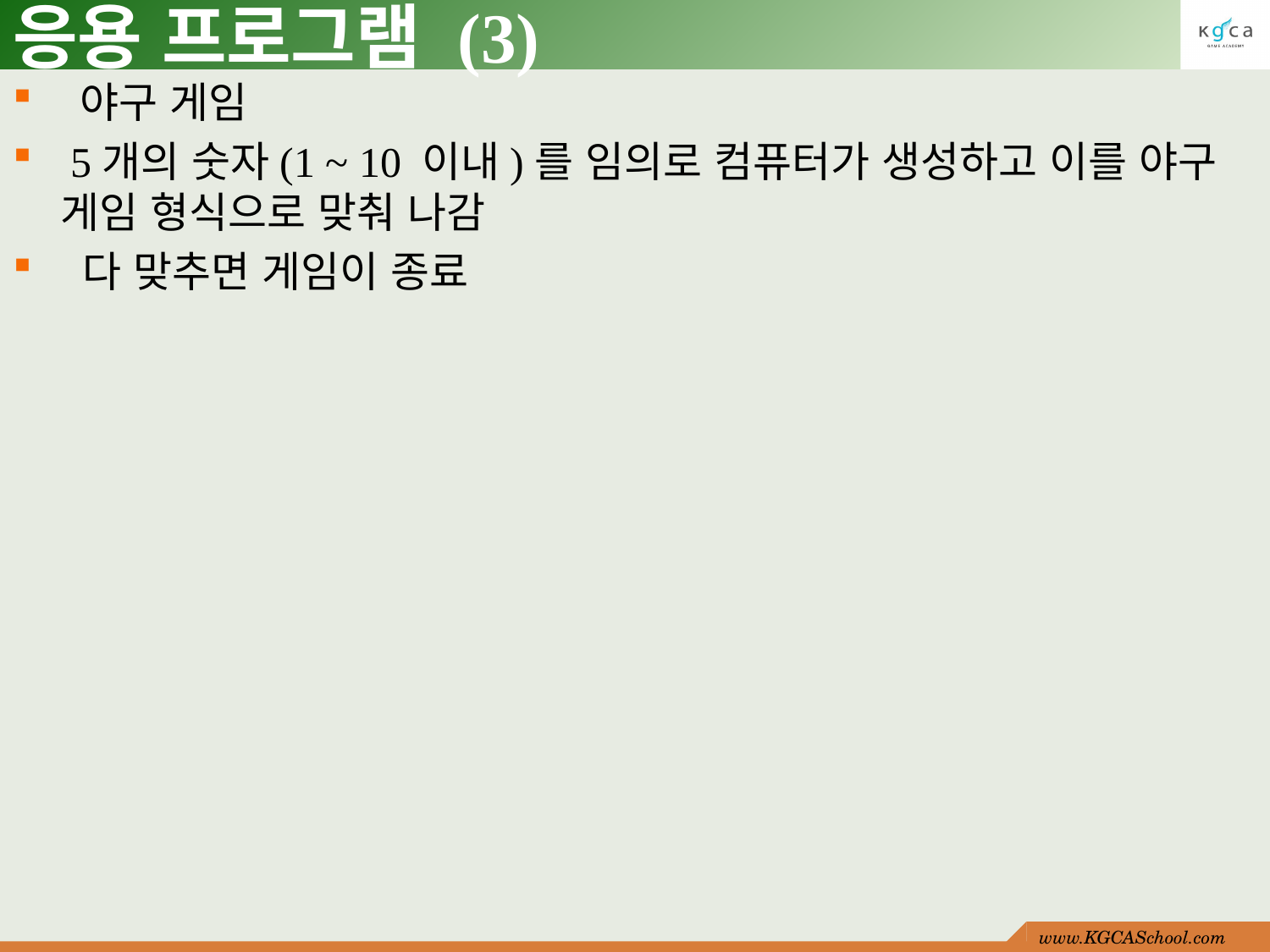

# 응용 프로그램 (3)
 야구 게임
 5개의 숫자(1 ~ 10 이내)를 임의로 컴퓨터가 생성하고 이를 야구 게임 형식으로 맞춰 나감
 다 맞추면 게임이 종료